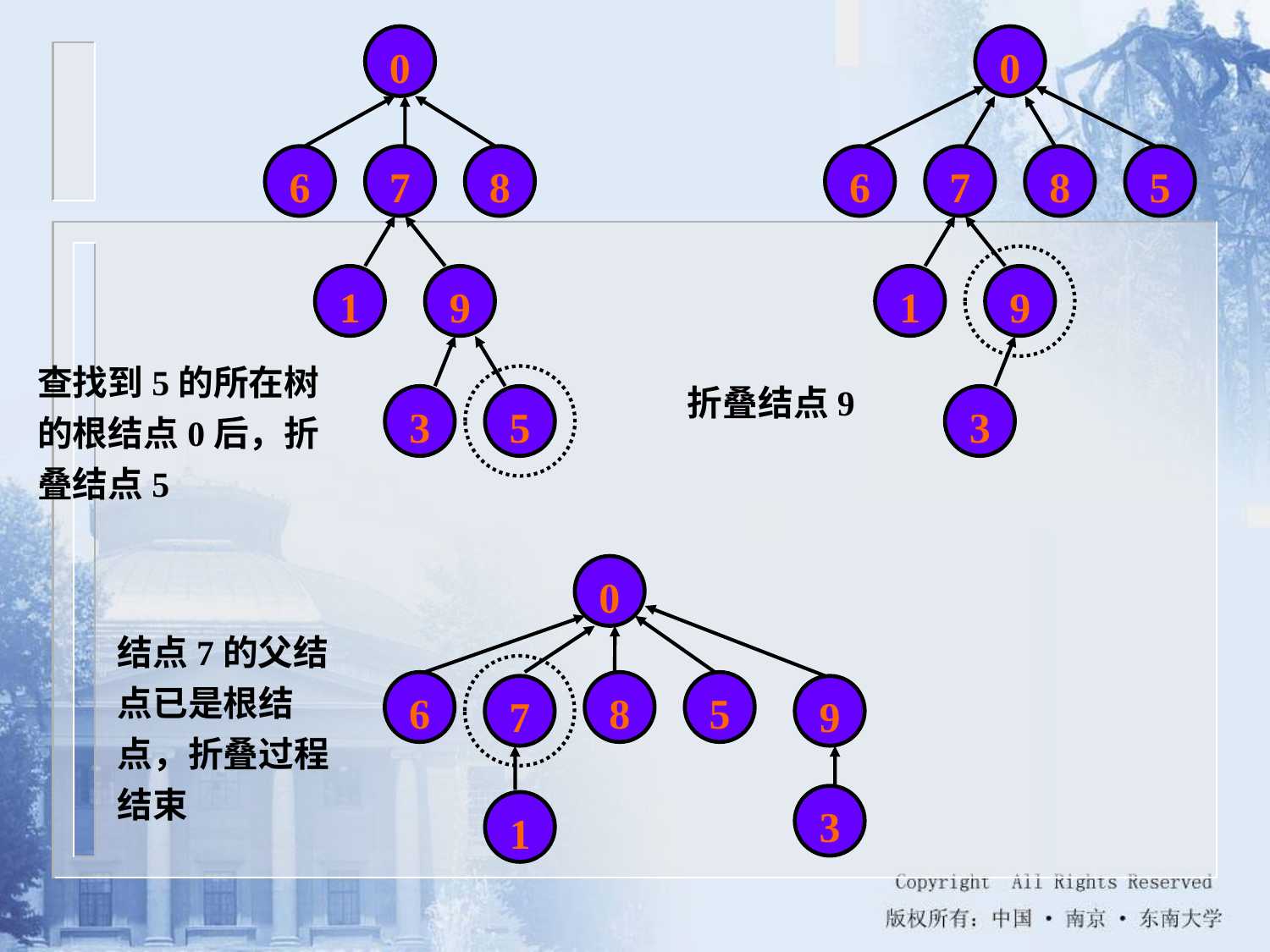

0

6
7
8

1
9

3
5
0

6
7
8
5

1
9

3
查找到5的所在树的根结点0后，折叠结点5
折叠结点9
0

结点7的父结点已是根结点，折叠过程结束

6
8
5
7
9

3
1